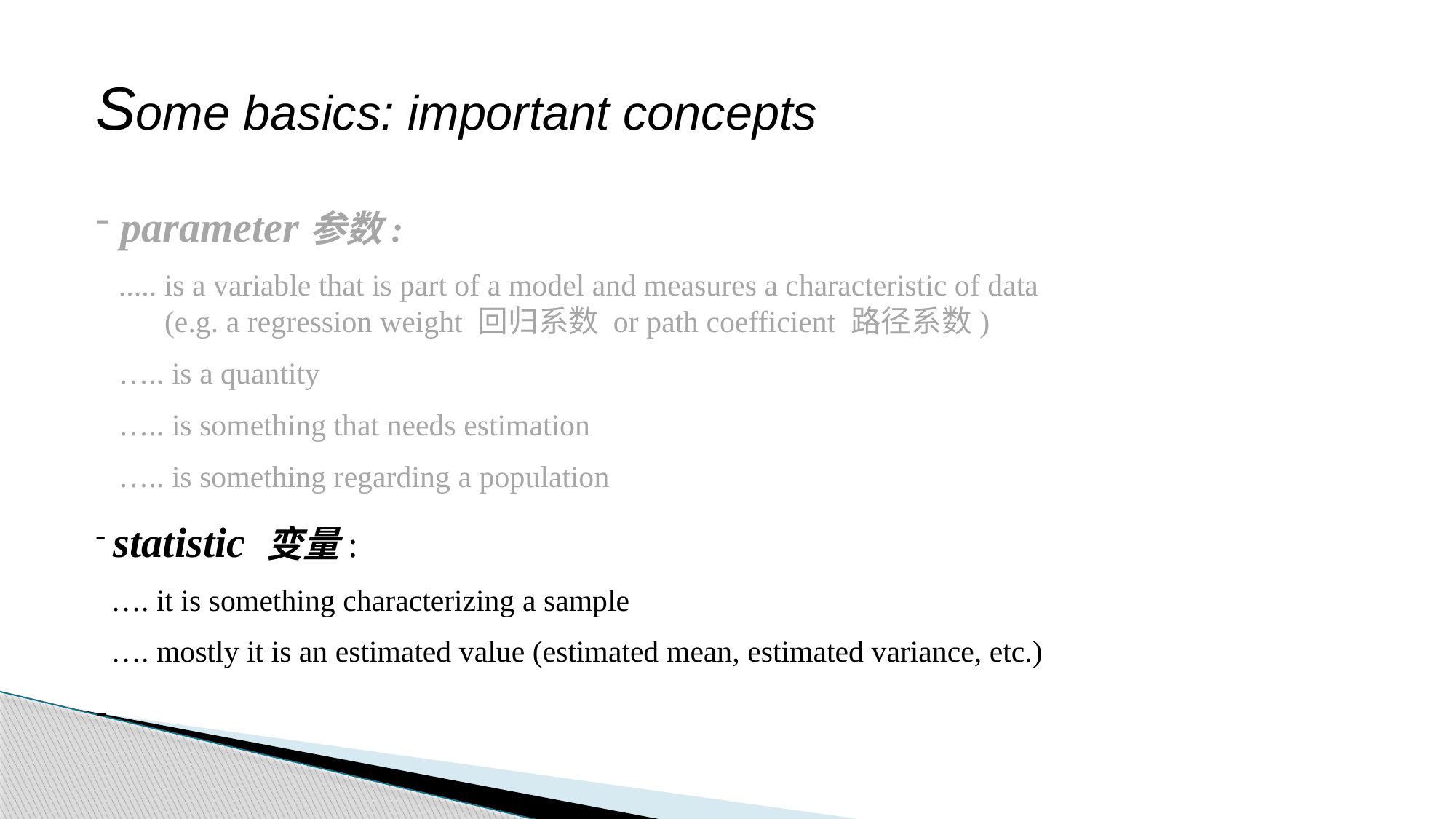

Some basics: important concepts
 parameter参数:
   ..... is a variable that is part of a model and measures a characteristic of data
         (e.g. a regression weight 回归系数 or path coefficient 路径系数)
   ….. is a quantity
   ….. is something that needs estimation
   ….. is something regarding a population
 statistic 变量:
  …. it is something characterizing a sample
  …. mostly it is an estimated value (estimated mean, estimated variance, etc.)
-